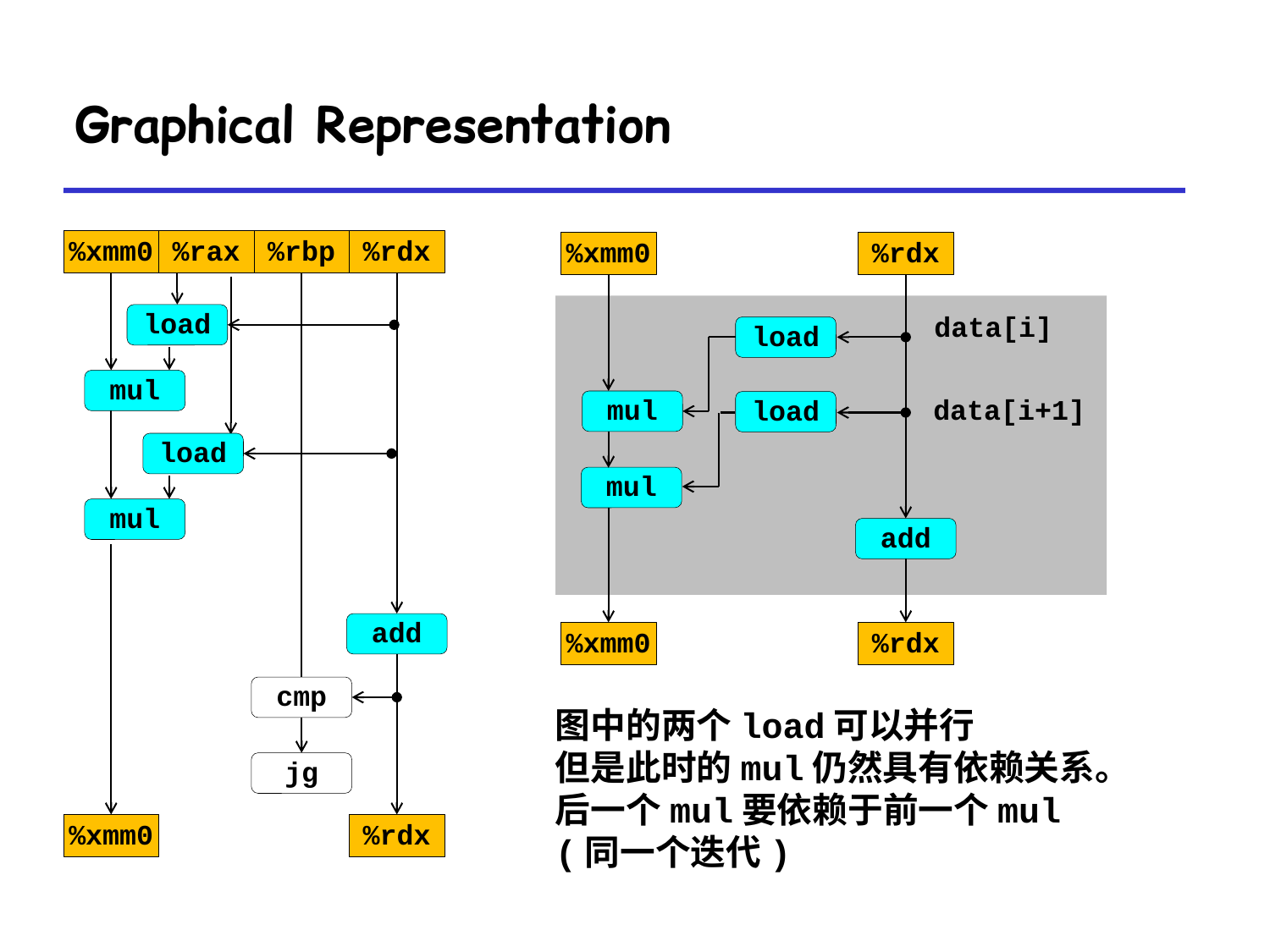

Graphical Representation
%xmm0
%rax
%rbp
%rdx
load
mul
load
mul
add
cmp
jg
%xmm0
%rdx
%xmm0
%rdx

data[i]
load
data[i+1]
mul
load
mul
add
%xmm0
%rdx
图中的两个load可以并行
但是此时的mul仍然具有依赖关系。
后一个mul要依赖于前一个mul
(同一个迭代)
27